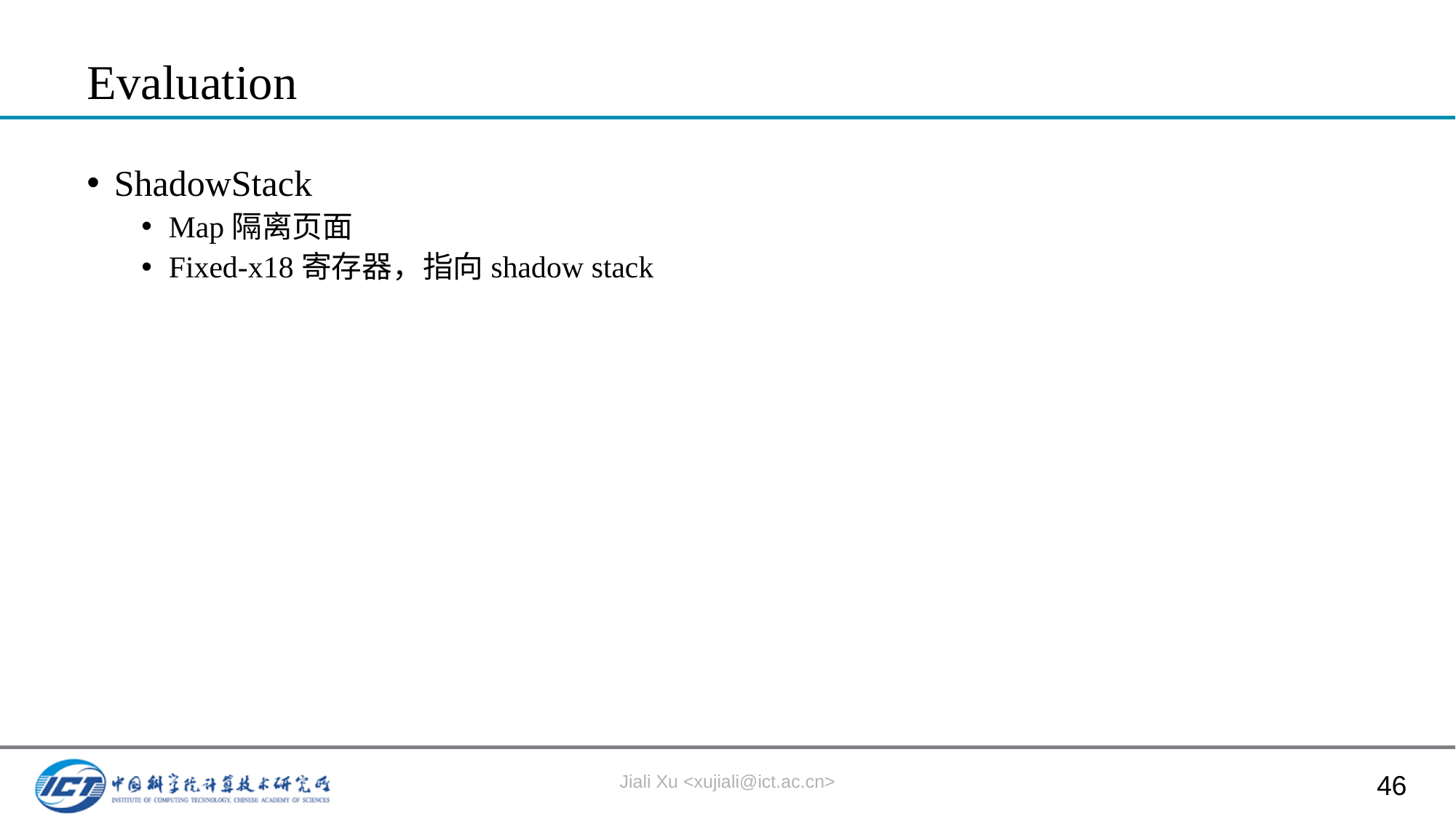

# Evaluation
ShadowStack
Map隔离页面
Fixed-x18寄存器，指向shadow stack
Jiali Xu <xujiali@ict.ac.cn>
46